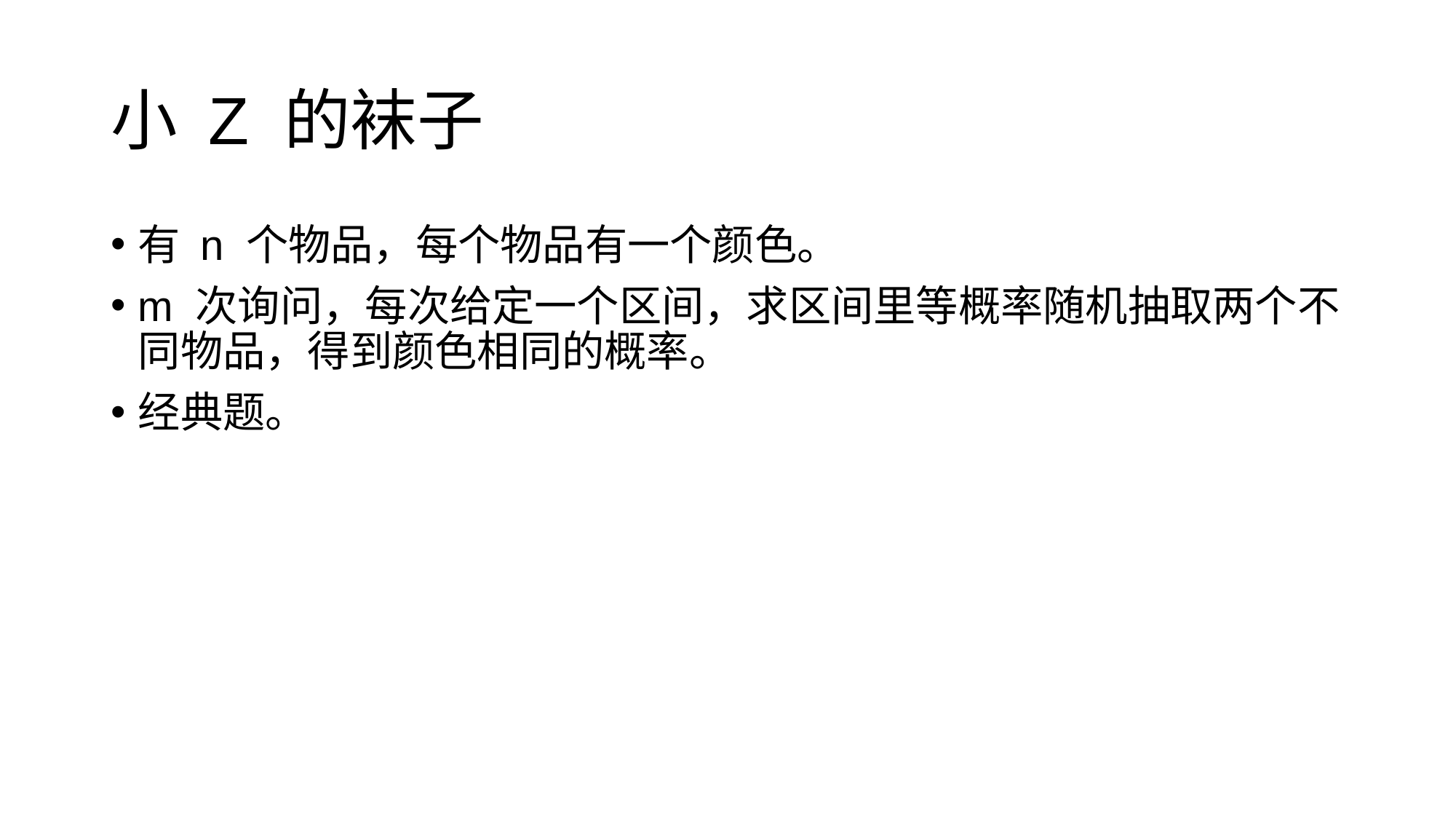

# 小 Z 的袜子
有 n 个物品，每个物品有一个颜色。
m 次询问，每次给定一个区间，求区间里等概率随机抽取两个不同物品，得到颜色相同的概率。
经典题。